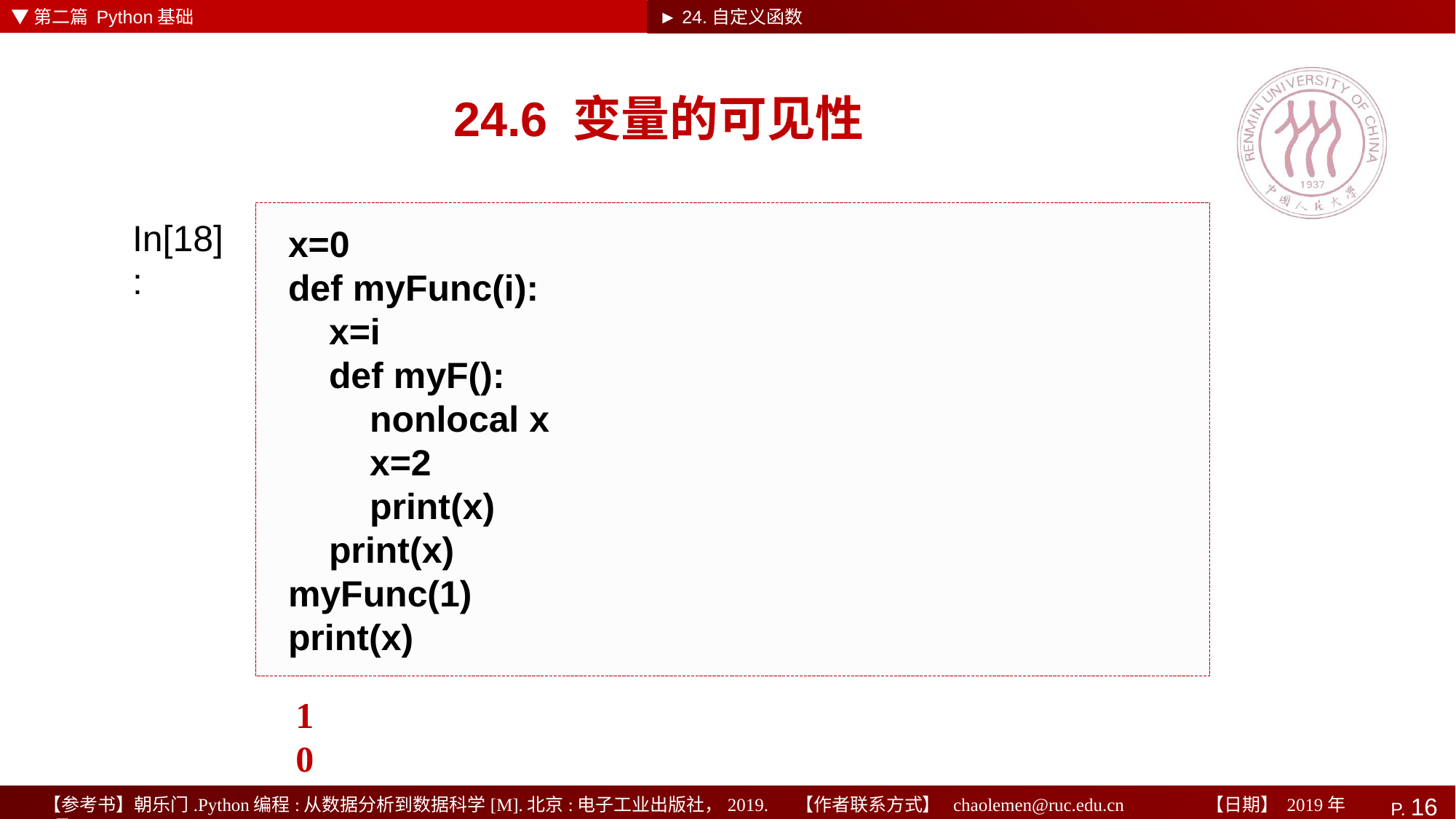

▼第二篇 Python基础
► 24.自定义函数
# 24.6 变量的可见性
x=0
def myFunc(i):
    x=i
    def myF():
        nonlocal x
        x=2
        print(x)
    print(x)
myFunc(1)
print(x)
In[18]:
1
0